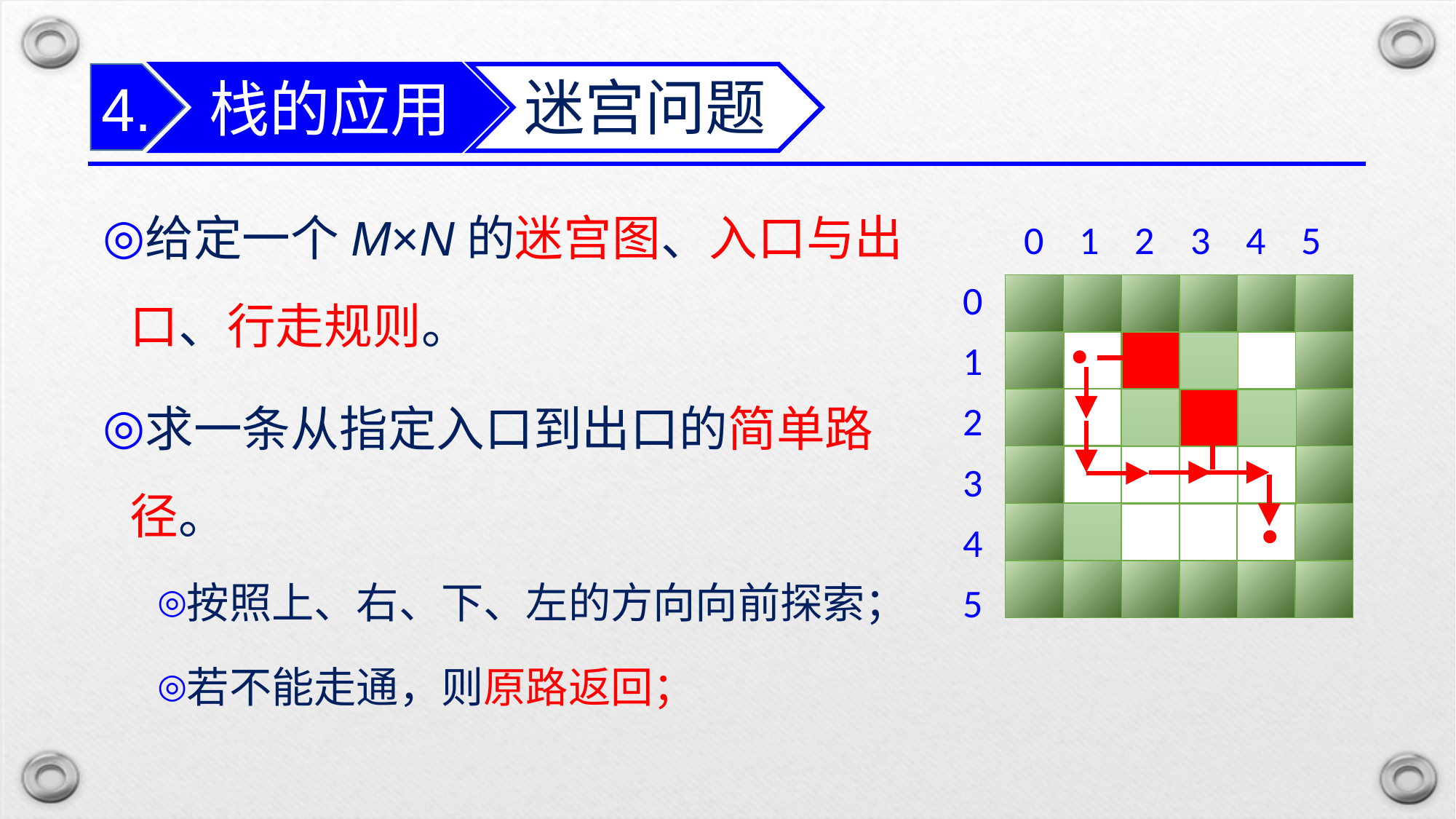

栈的应用

4.
迷宫问题
给定一个M×N的迷宫图、入口与出口、行走规则。
求一条从指定入口到出口的简单路径。
按照上、右、下、左的方向向前探索；
若不能走通，则原路返回；
0    1    2    3    4    5
0   1    2    3    4   5

●

 ●